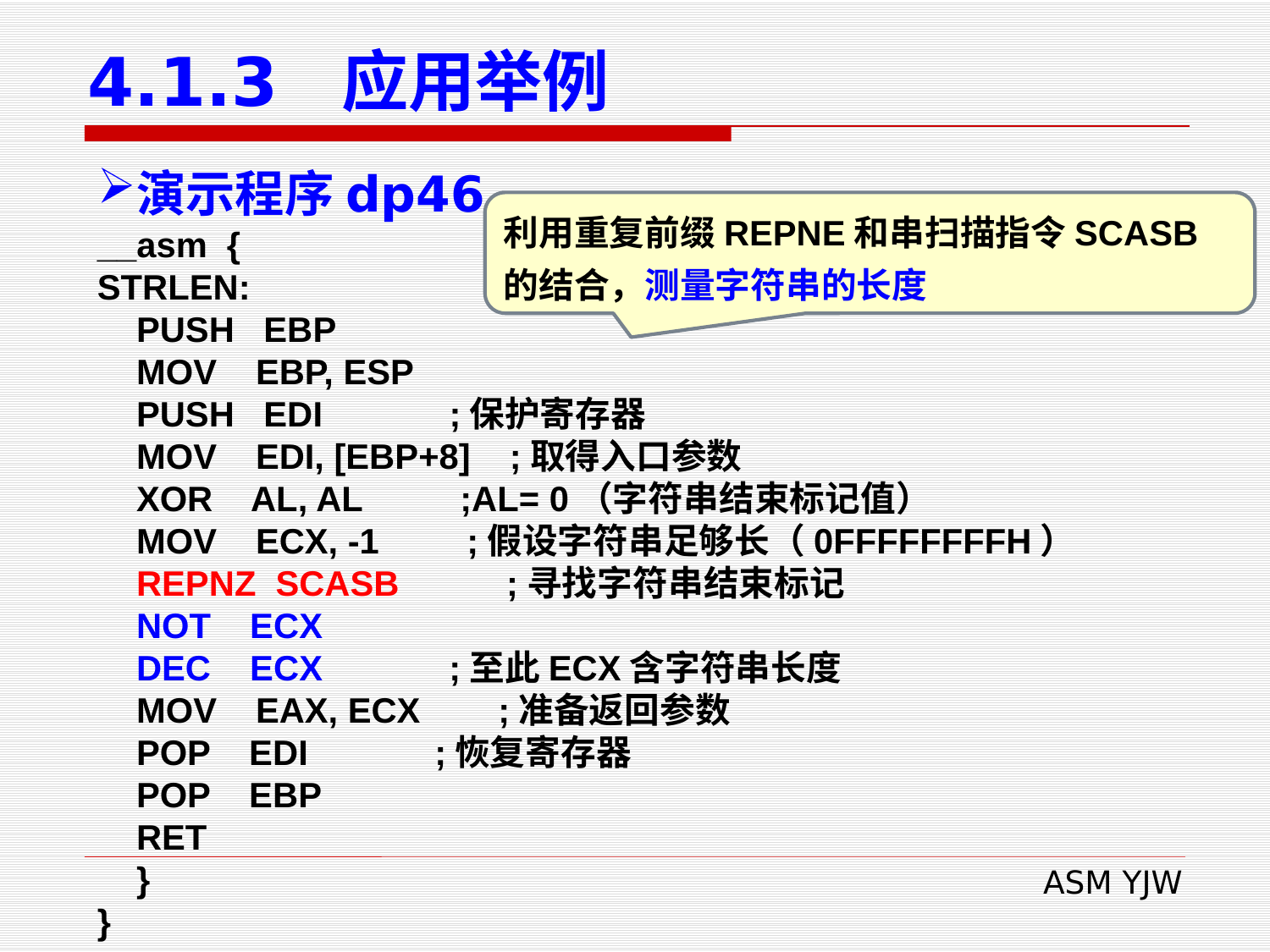

# 4.1.3  应用举例
演示程序dp46
利用重复前缀REPNE和串扫描指令SCASB的结合，测量字符串的长度
__asm  {
STRLEN:
    PUSH   EBP
    MOV    EBP, ESP
    PUSH   EDI             ;保护寄存器
    MOV    EDI, [EBP+8]    ;取得入口参数
    XOR    AL, AL          ;AL= 0（字符串结束标记值）
    MOV    ECX, -1         ;假设字符串足够长（0FFFFFFFFH）
    REPNZ  SCASB           ;寻找字符串结束标记
    NOT    ECX
    DEC    ECX             ;至此ECX含字符串长度
    MOV    EAX, ECX        ;准备返回参数
    POP    EDI             ;恢复寄存器
    POP    EBP
    RET
    }
}